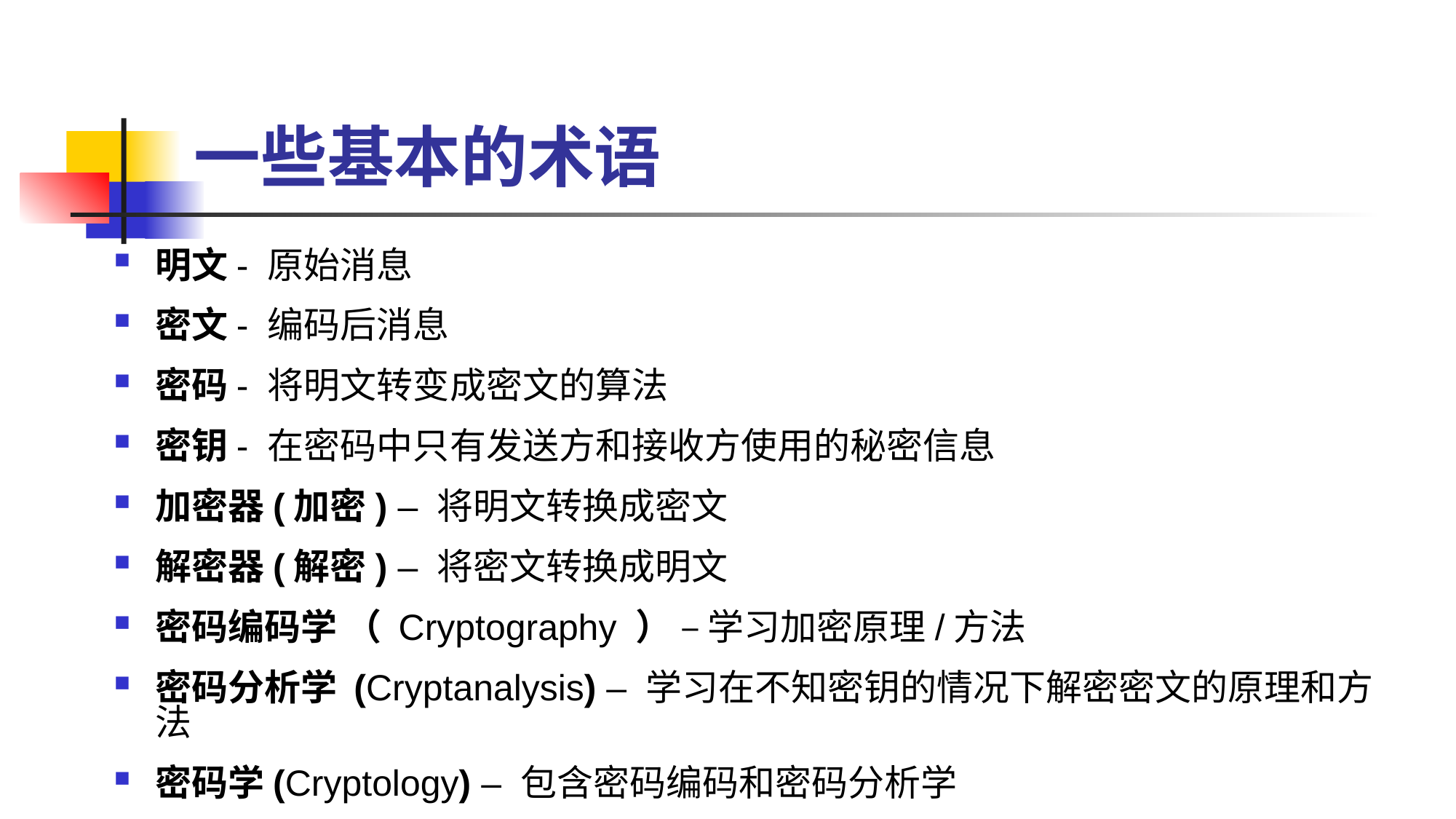

# 一些基本的术语
明文- 原始消息
密文- 编码后消息
密码- 将明文转变成密文的算法
密钥- 在密码中只有发送方和接收方使用的秘密信息
加密器(加密) – 将明文转换成密文
解密器(解密) – 将密文转换成明文
密码编码学 （ Cryptography ） – 学习加密原理/方法
密码分析学 (Cryptanalysis) – 学习在不知密钥的情况下解密密文的原理和方法
密码学(Cryptology) – 包含密码编码和密码分析学